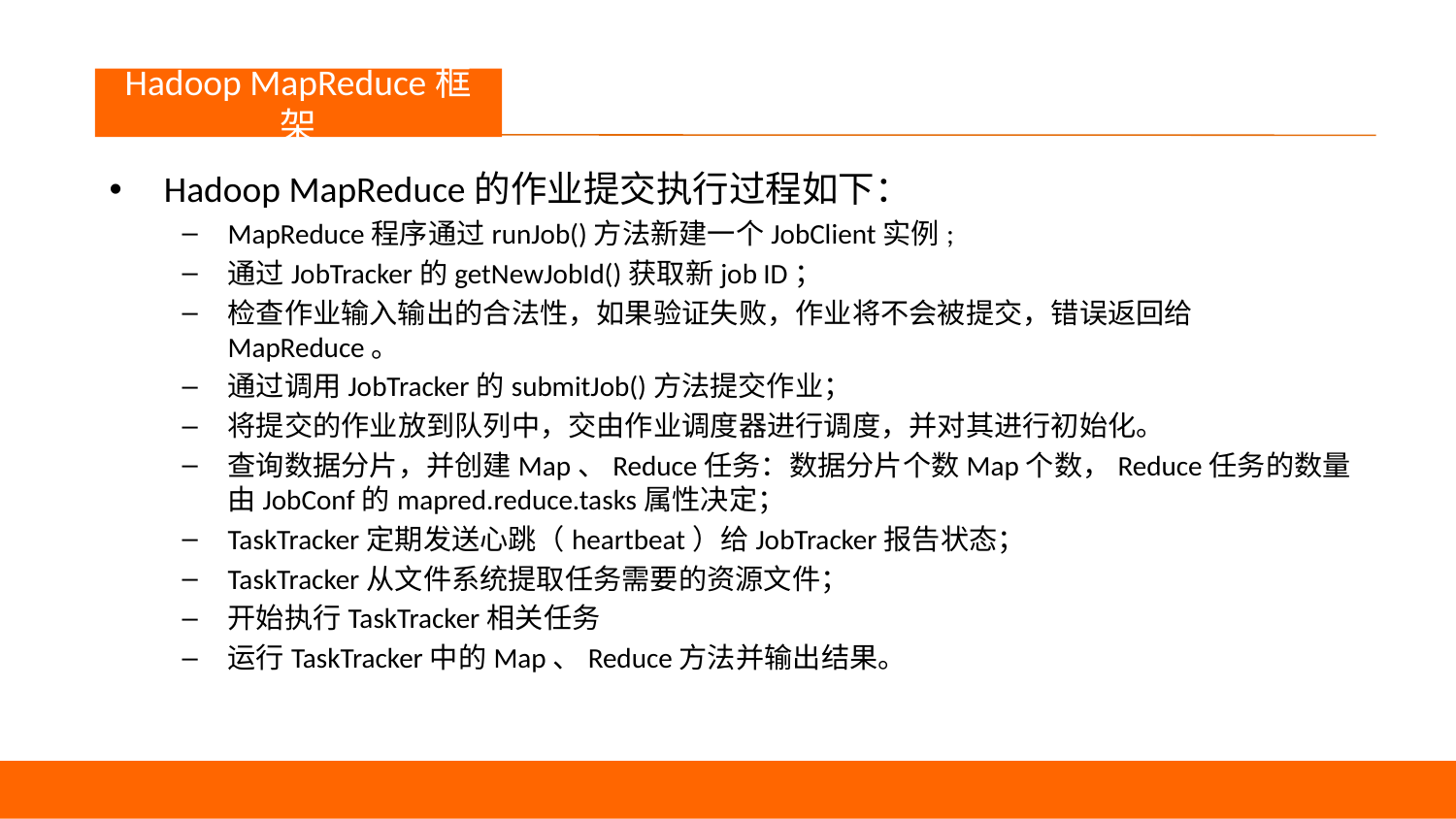

议程
Hadoop MapReduce框架

Hadoop MapReduce的作业提交执行过程如下：
MapReduce程序通过runJob()方法新建一个JobClient实例;
通过JobTracker的getNewJobId()获取新job ID；
检查作业输入输出的合法性，如果验证失败，作业将不会被提交，错误返回给MapReduce。
通过调用JobTracker的submitJob()方法提交作业；
将提交的作业放到队列中，交由作业调度器进行调度，并对其进行初始化。
查询数据分片，并创建Map、Reduce任务：数据分片个数Map个数，Reduce任务的数量由JobConf的mapred.reduce.tasks属性决定；
TaskTracker定期发送心跳（heartbeat）给JobTracker报告状态；
TaskTracker从文件系统提取任务需要的资源文件；
开始执行TaskTracker相关任务
运行TaskTracker中的Map、Reduce方法并输出结果。